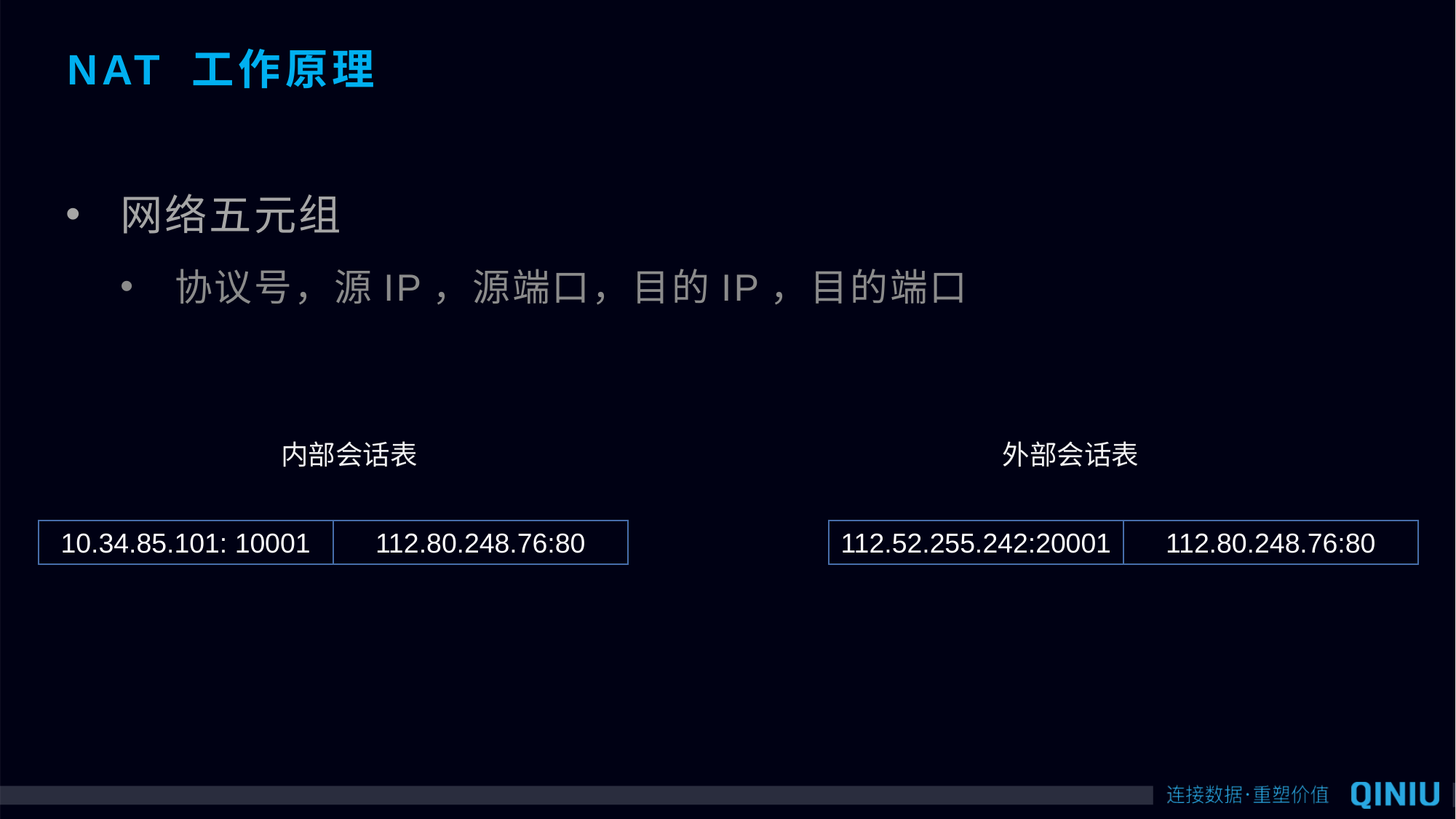

# NAT 工作原理
网络五元组
协议号，源IP，源端口，目的IP，目的端口

内部会话表
外部会话表
10.34.85.101: 10001
112.80.248.76:80
112.52.255.242:20001
112.80.248.76:80